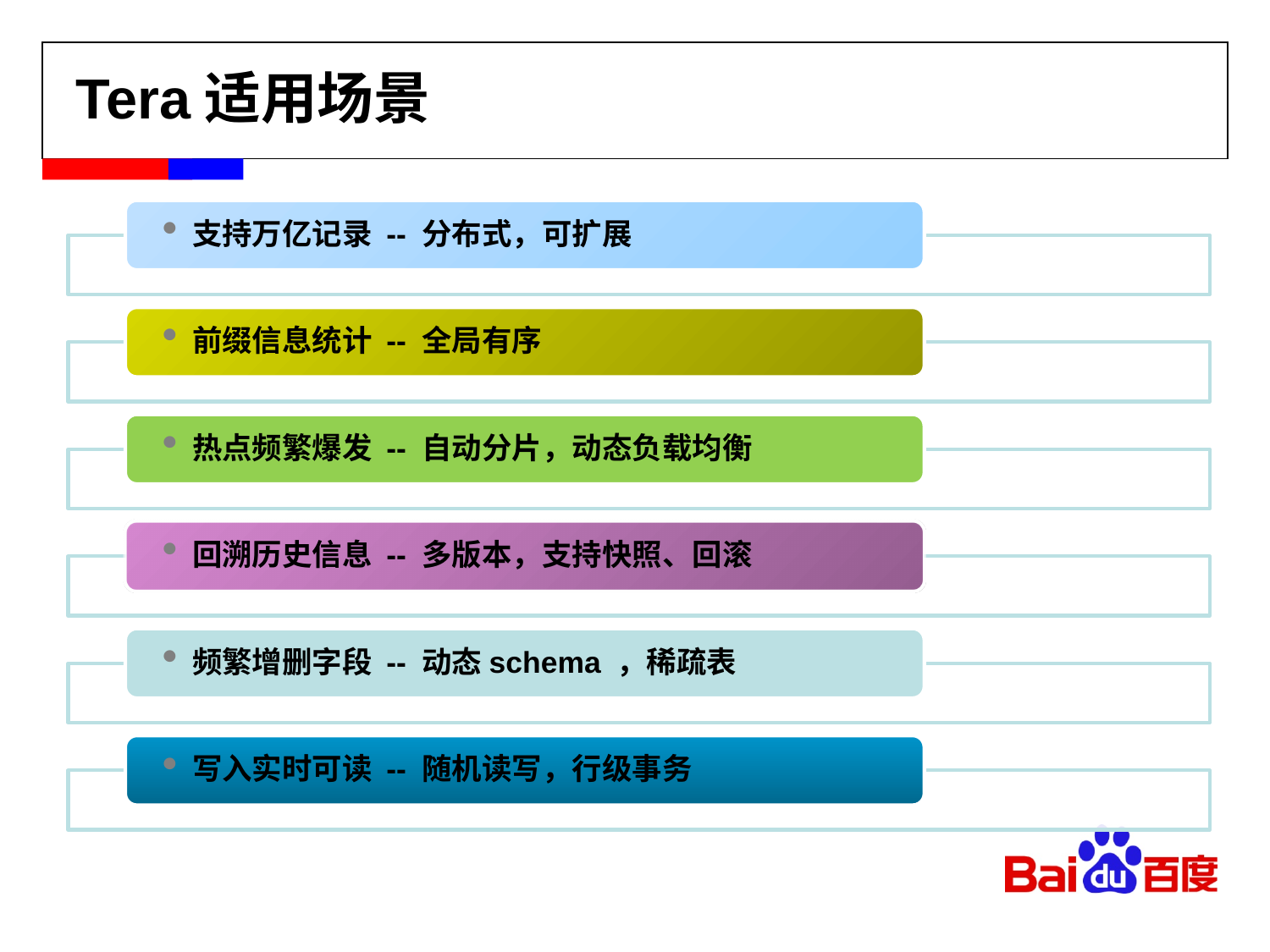

Tera适用场景
支持万亿记录 -- 分布式，可扩展
前缀信息统计 -- 全局有序
热点频繁爆发 -- 自动分片，动态负载均衡
回溯历史信息 -- 多版本，支持快照、回滚
频繁增删字段 -- 动态schema ，稀疏表
写入实时可读 -- 随机读写，行级事务